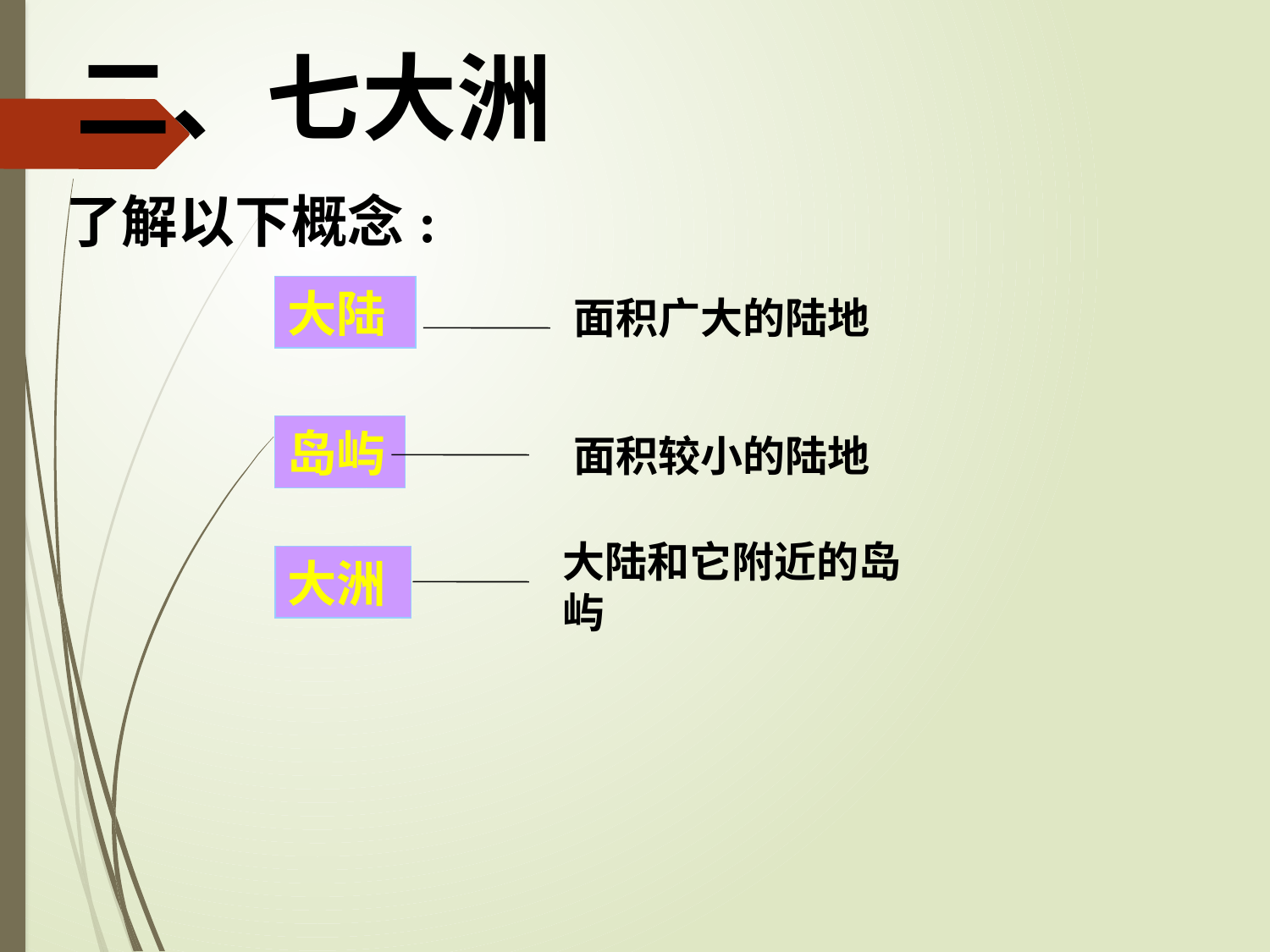

二、七大洲
了解以下概念:
大陆
面积广大的陆地

岛屿
面积较小的陆地

大陆和它附近的岛屿
大洲